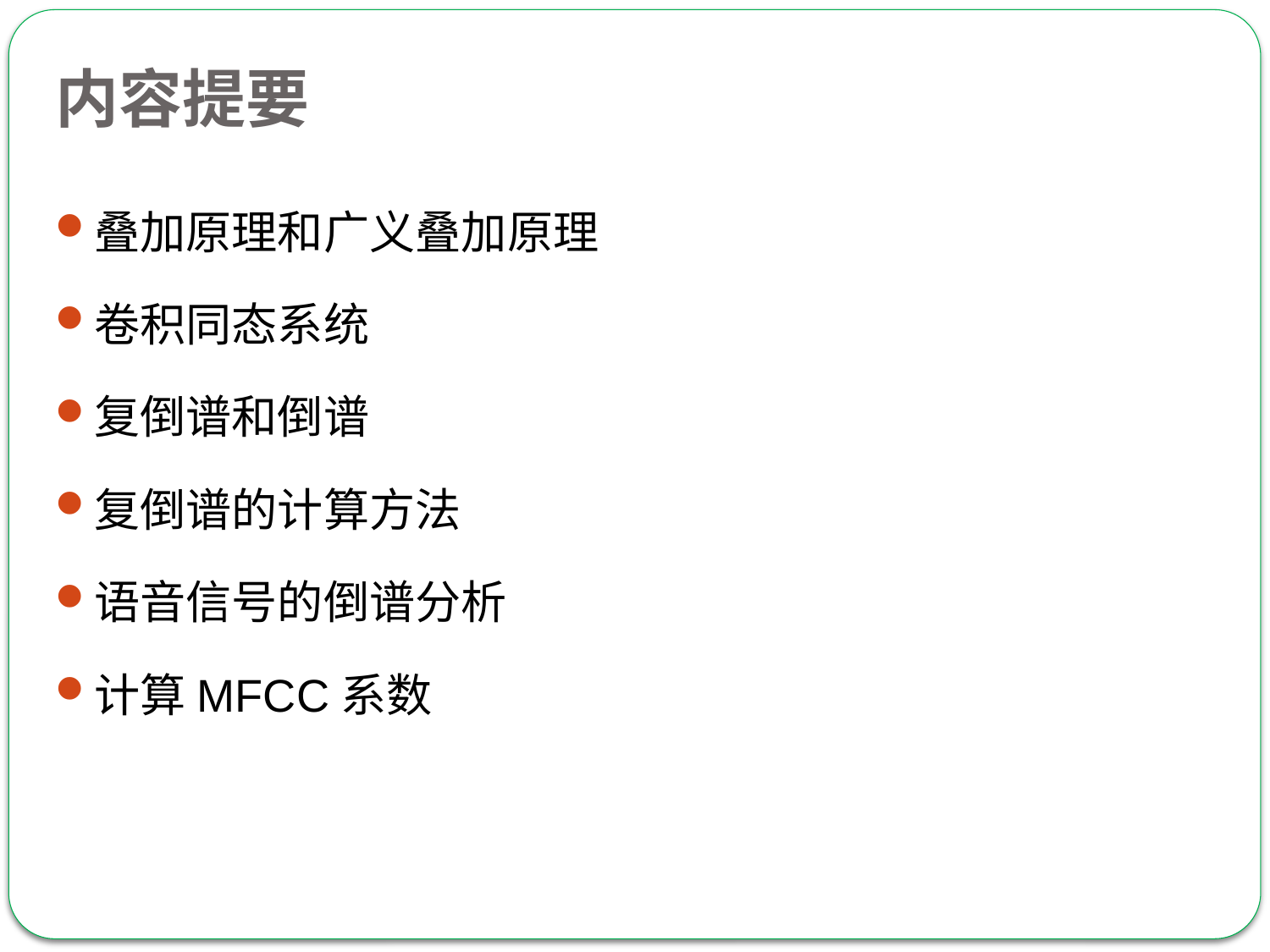

# 内容提要
叠加原理和广义叠加原理
卷积同态系统
复倒谱和倒谱
复倒谱的计算方法
语音信号的倒谱分析
计算MFCC系数